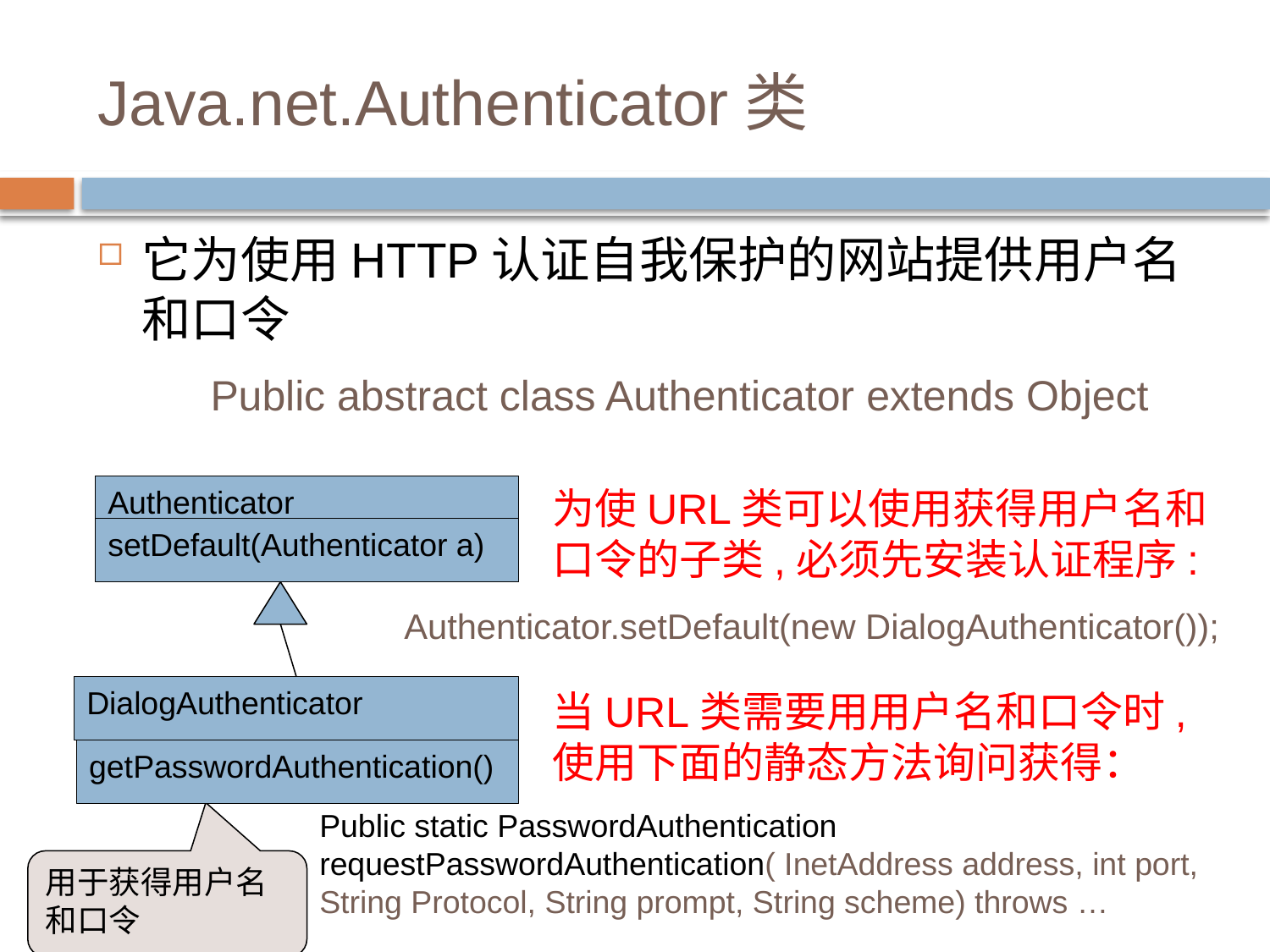

# Java.net.Authenticator类

它为使用HTTP认证自我保护的网站提供用户名和口令

Public abstract class Authenticator extends Object
Authenticator
为使URL类可以使用获得用户名和口令的子类,必须先安装认证程序:

当URL类需要用用户名和口令时,使用下面的静态方法询问获得：
setDefault(Authenticator a)

Authenticator.setDefault(new DialogAuthenticator());
DialogAuthenticator
getPasswordAuthentication()
Public static PasswordAuthentication requestPasswordAuthentication( InetAddress address, int port, String Protocol, String prompt, String scheme) throws …
用于获得用户名和口令